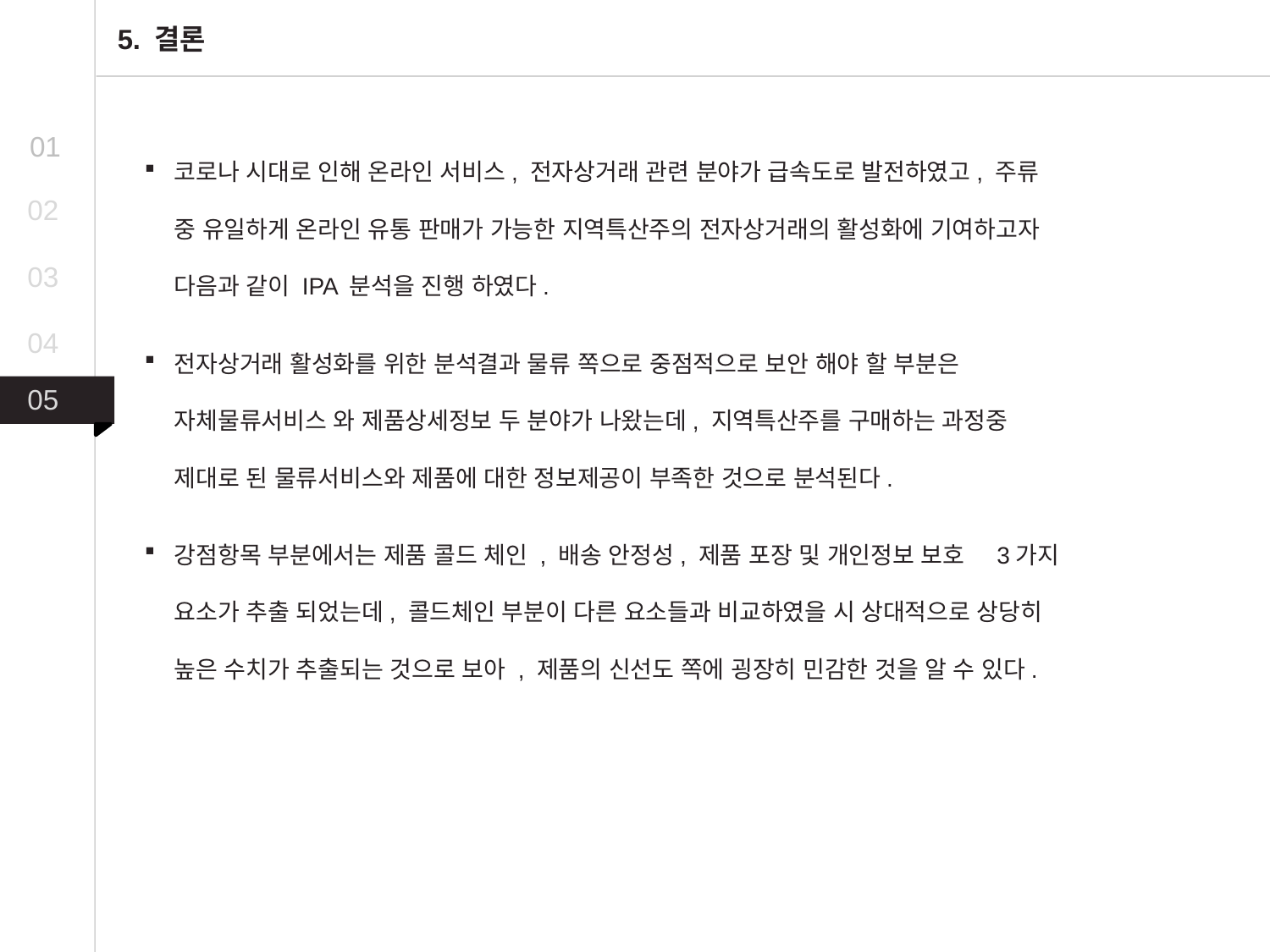

5. 결론
01
코로나 시대로 인해 온라인 서비스, 전자상거래 관련 분야가 급속도로 발전하였고, 주류 중 유일하게 온라인 유통 판매가 가능한 지역특산주의 전자상거래의 활성화에 기여하고자 다음과 같이 IPA 분석을 진행 하였다.
02
03
전자상거래 활성화를 위한 분석결과 물류 쪽으로 중점적으로 보안 해야 할 부분은 자체물류서비스 와 제품상세정보 두 분야가 나왔는데, 지역특산주를 구매하는 과정중 제대로 된 물류서비스와 제품에 대한 정보제공이 부족한 것으로 분석된다.
04
05

강점항목 부분에서는 제품 콜드 체인 , 배송 안정성, 제품 포장 및 개인정보 보호    3가지 요소가 추출 되었는데, 콜드체인 부분이 다른 요소들과 비교하였을 시 상대적으로 상당히 높은 수치가 추출되는 것으로 보아 , 제품의 신선도 쪽에 굉장히 민감한 것을 알 수 있다.